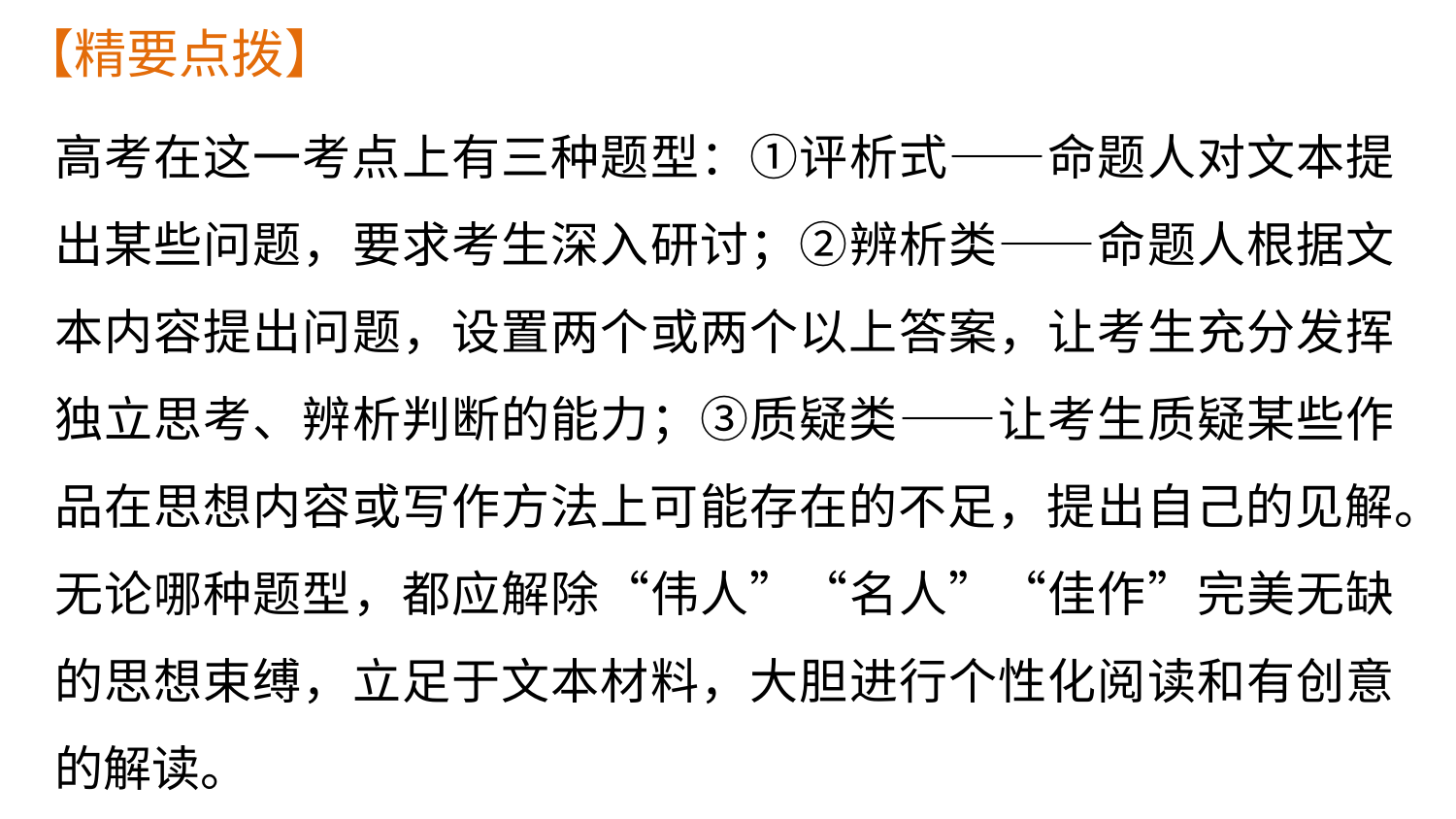

【精要点拨】
高考在这一考点上有三种题型：①评析式——命题人对文本提出某些问题，要求考生深入研讨；②辨析类——命题人根据文本内容提出问题，设置两个或两个以上答案，让考生充分发挥独立思考、辨析判断的能力；③质疑类——让考生质疑某些作品在思想内容或写作方法上可能存在的不足，提出自己的见解。无论哪种题型，都应解除“伟人”“名人”“佳作”完美无缺的思想束缚，立足于文本材料，大胆进行个性化阅读和有创意的解读。